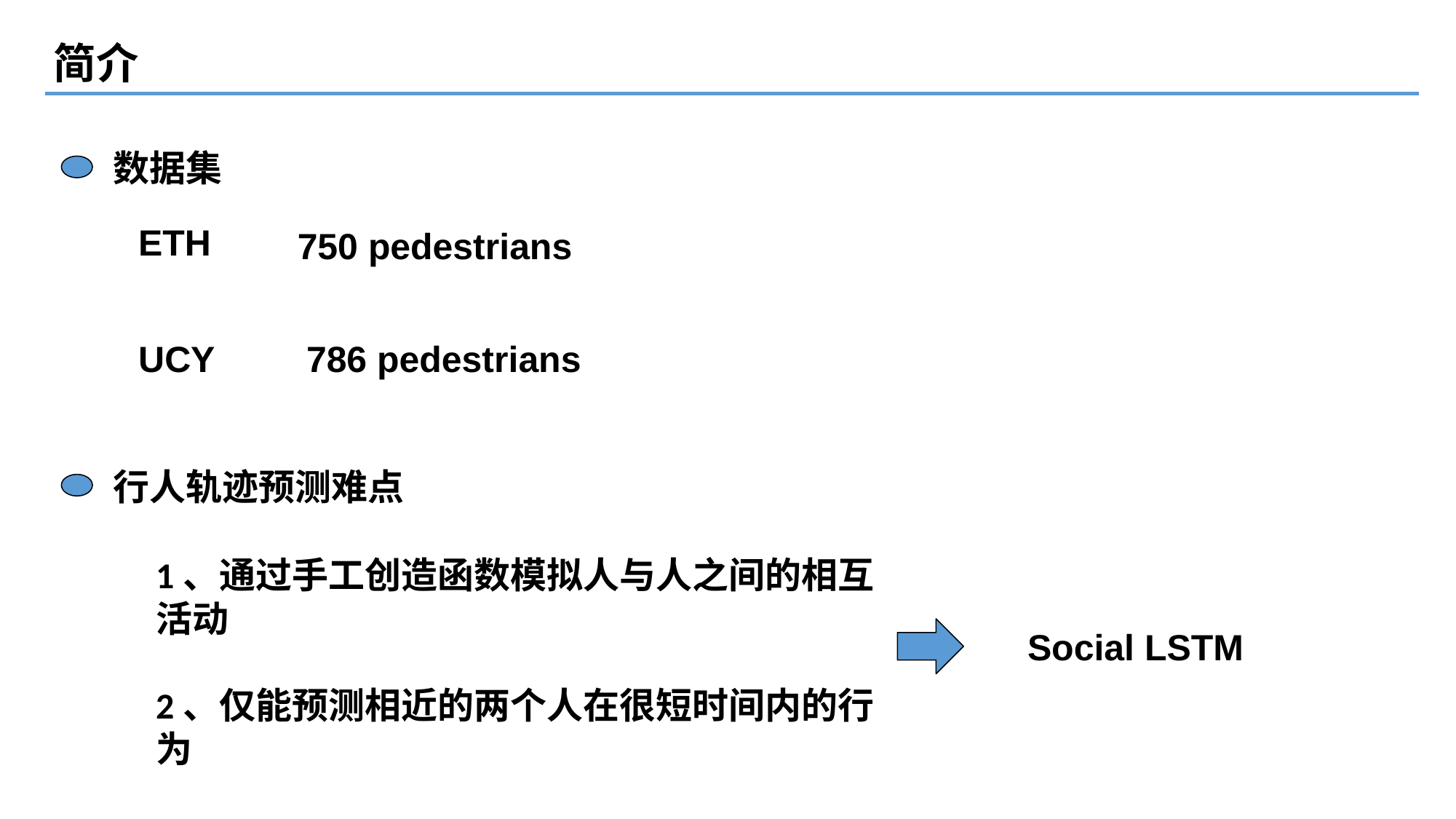

简介
数据集

ETH
750 pedestrians
UCY
786 pedestrians
行人轨迹预测难点

1、通过手工创造函数模拟人与人之间的相互活动
Social LSTM

2、仅能预测相近的两个人在很短时间内的行为